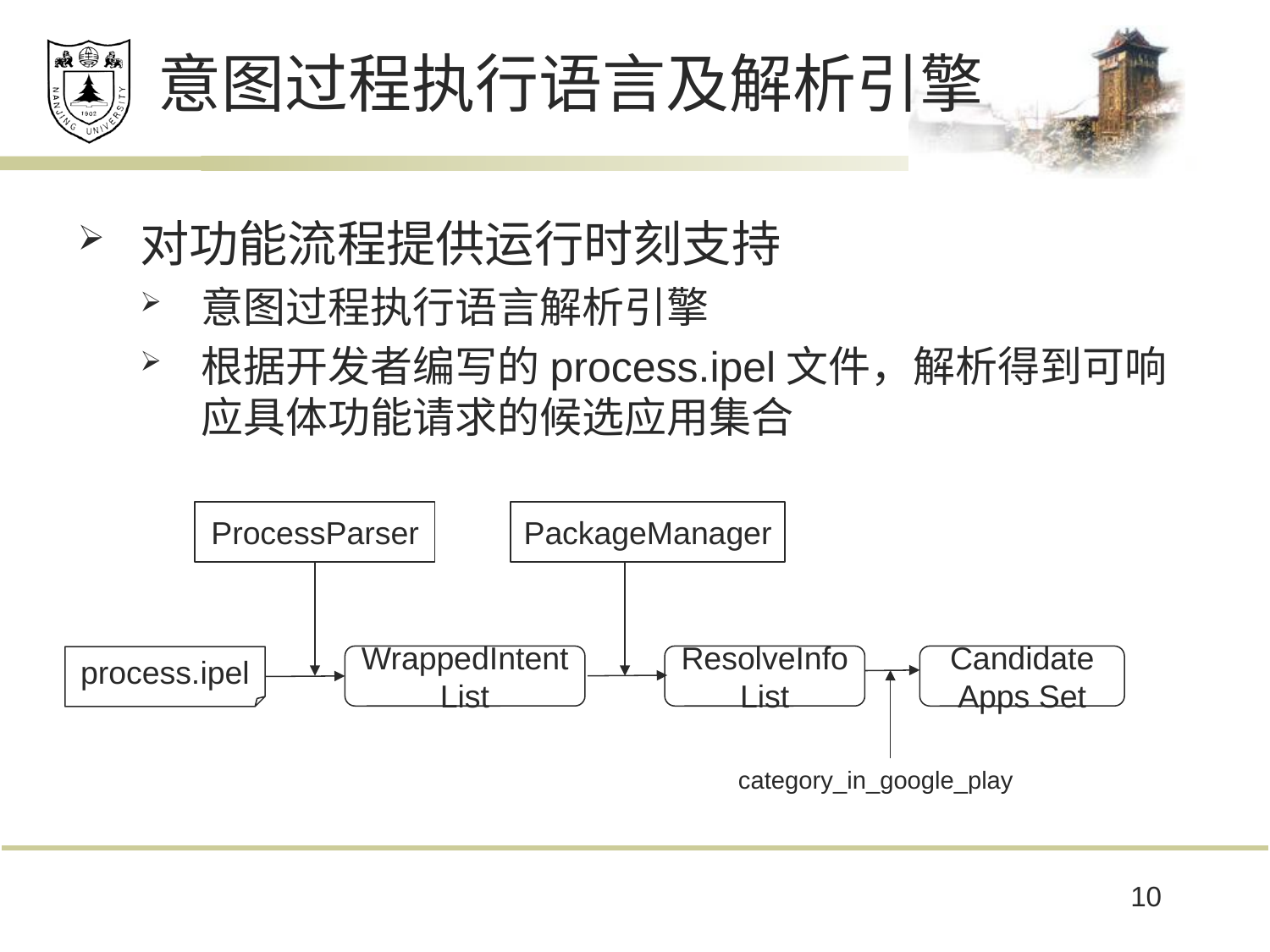

# 意图过程执行语言及解析引擎
对功能流程提供运行时刻支持
意图过程执行语言解析引擎
根据开发者编写的process.ipel文件，解析得到可响应具体功能请求的候选应用集合
ProcessParser
PackageManager
WrappedIntent List
ResolveInfo
List
Candidate Apps Set
process.ipel
category_in_google_play
10